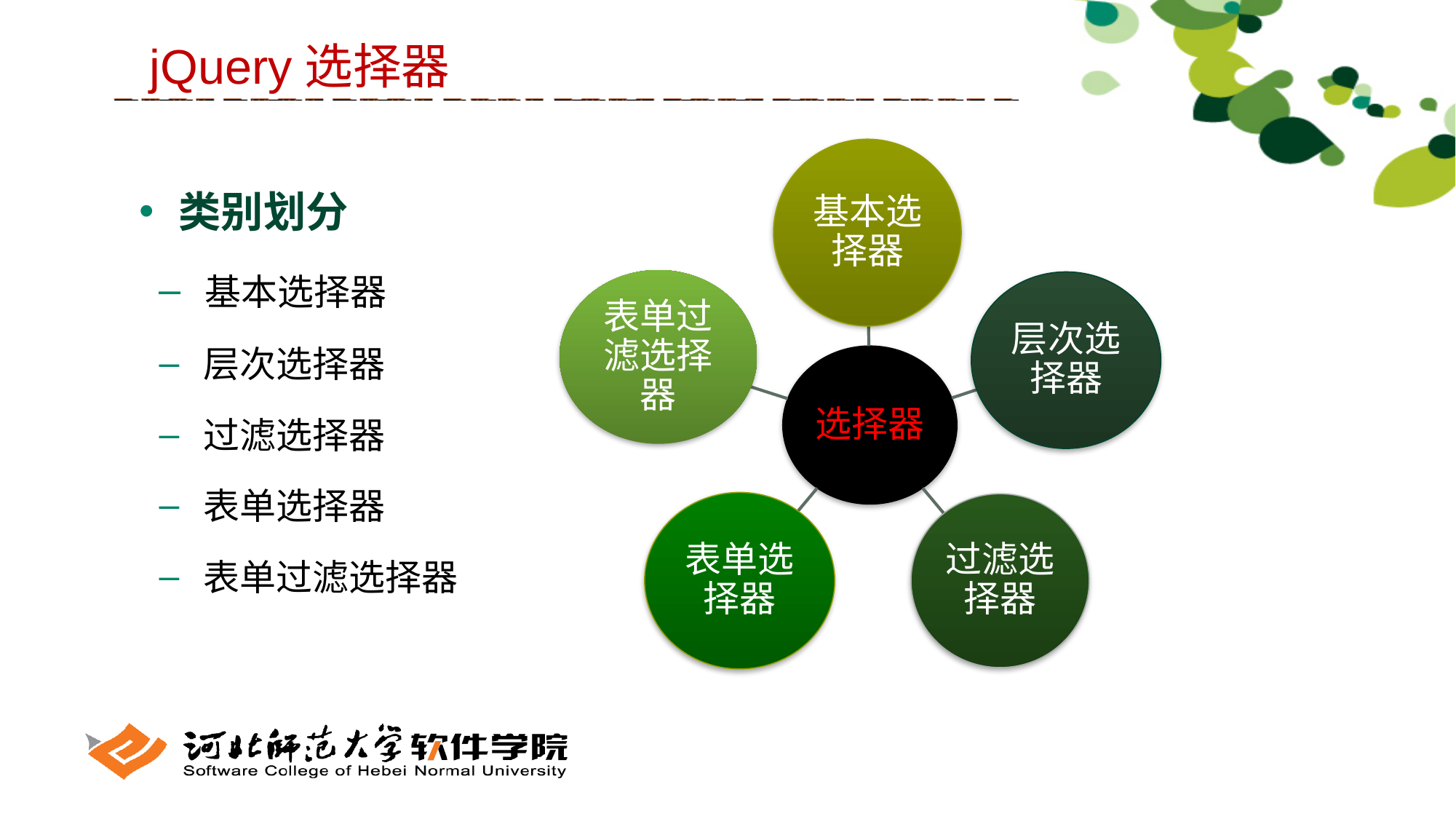

jQuery选择器
 类别划分
 基本选择器
 层次选择器
 过滤选择器
 表单选择器
 表单过滤选择器

选择器

基本选择器

层次选择器

过滤选择器

表单选择器

表单过滤选择器